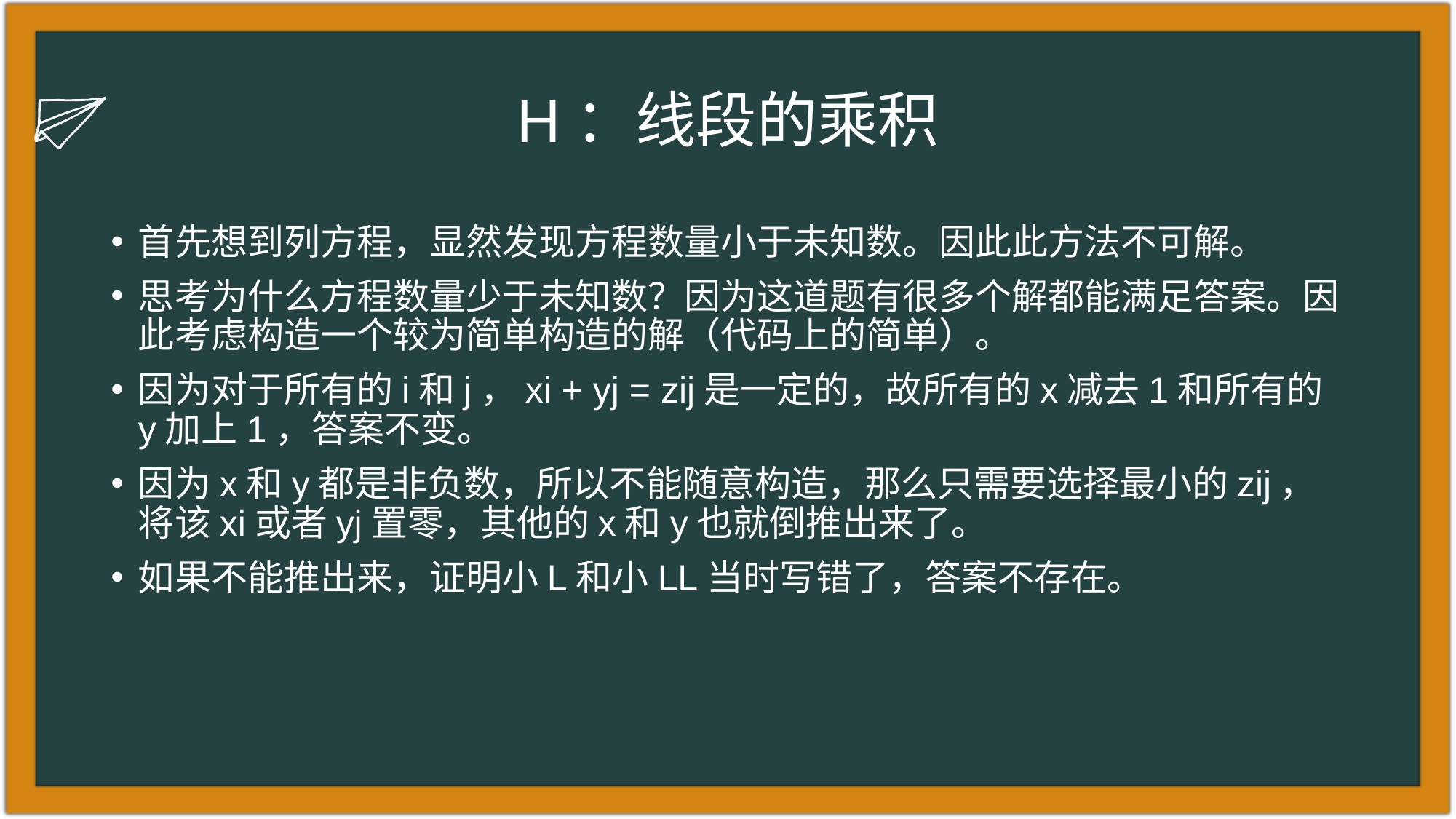

# H：线段的乘积
首先想到列方程，显然发现方程数量小于未知数。因此此方法不可解。
思考为什么方程数量少于未知数？因为这道题有很多个解都能满足答案。因此考虑构造一个较为简单构造的解（代码上的简单）。
因为对于所有的i和j，xi + yj = zij是一定的，故所有的x减去1和所有的y加上1，答案不变。
因为x和y都是非负数，所以不能随意构造，那么只需要选择最小的zij，将该xi或者yj置零，其他的x和y也就倒推出来了。
如果不能推出来，证明小L和小LL当时写错了，答案不存在。